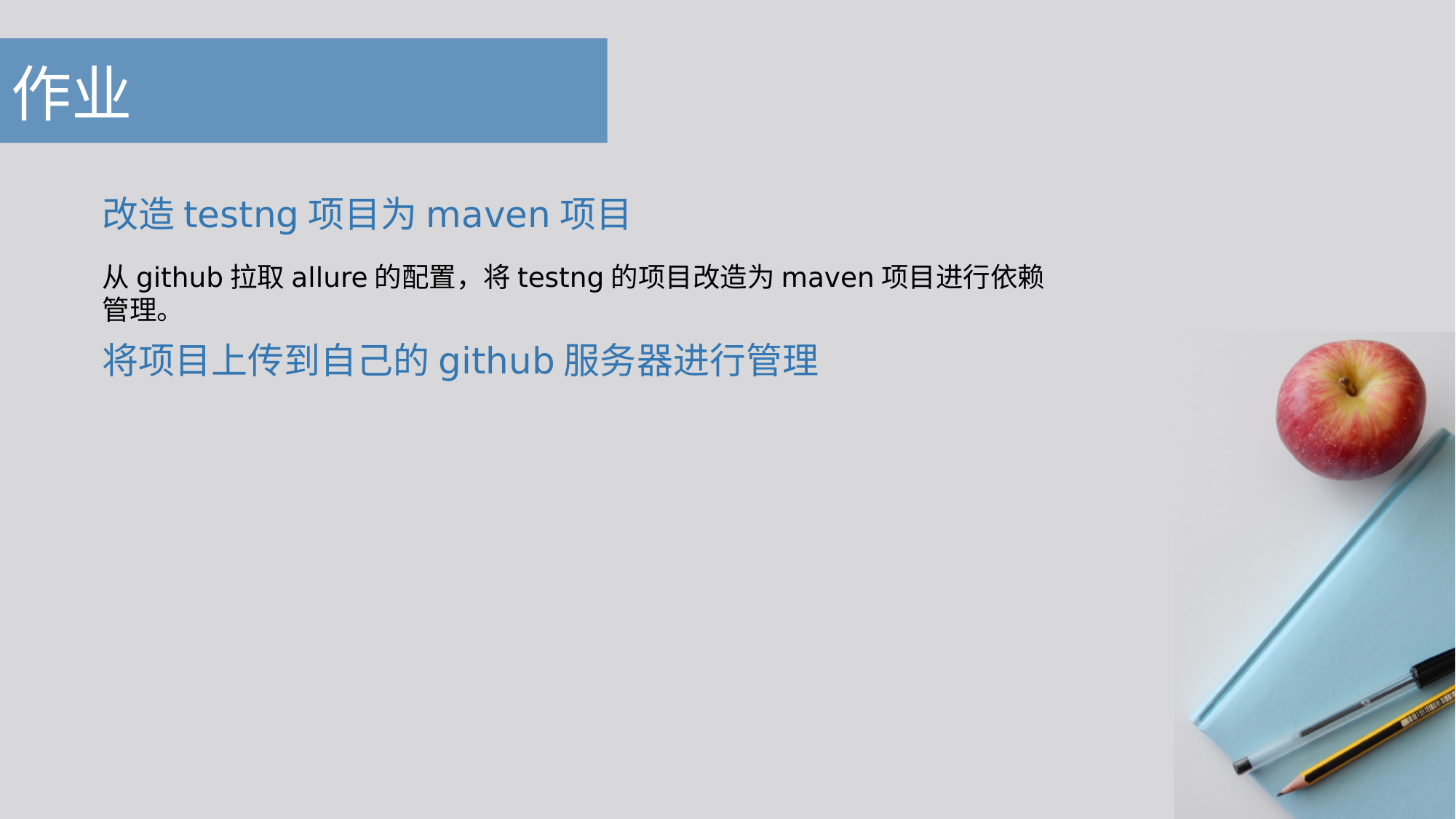

# 作业
改造testng项目为maven项目
从github拉取allure的配置，将testng的项目改造为maven项目进行依赖管理。
将项目上传到自己的github服务器进行管理